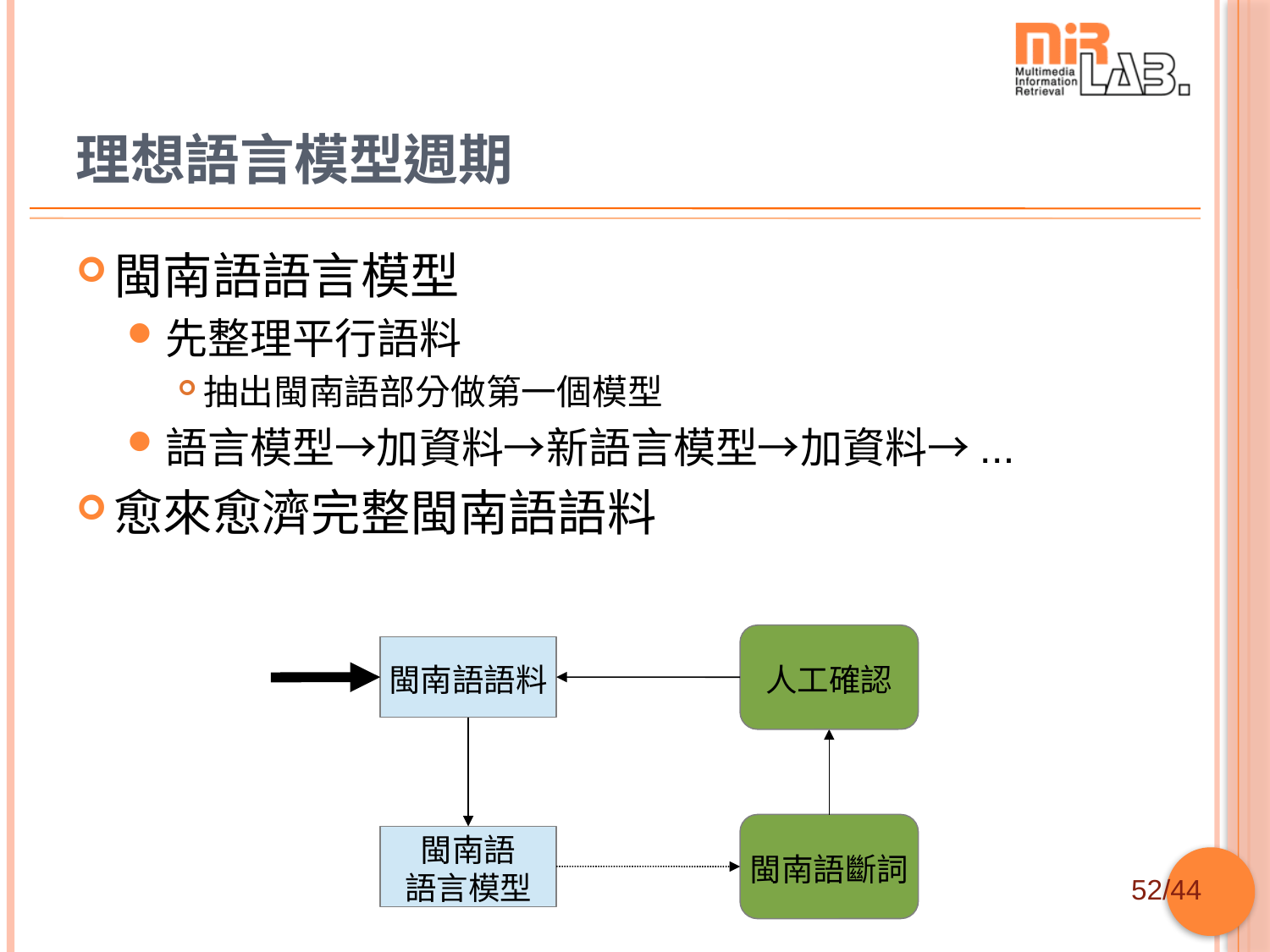

# 理想語言模型週期
閩南語語言模型
先整理平行語料
抽出閩南語部分做第一個模型
語言模型→加資料→新語言模型→加資料→...
愈來愈濟完整閩南語語料
人工確認
閩南語語料
閩南語斷詞
閩南語
語言模型